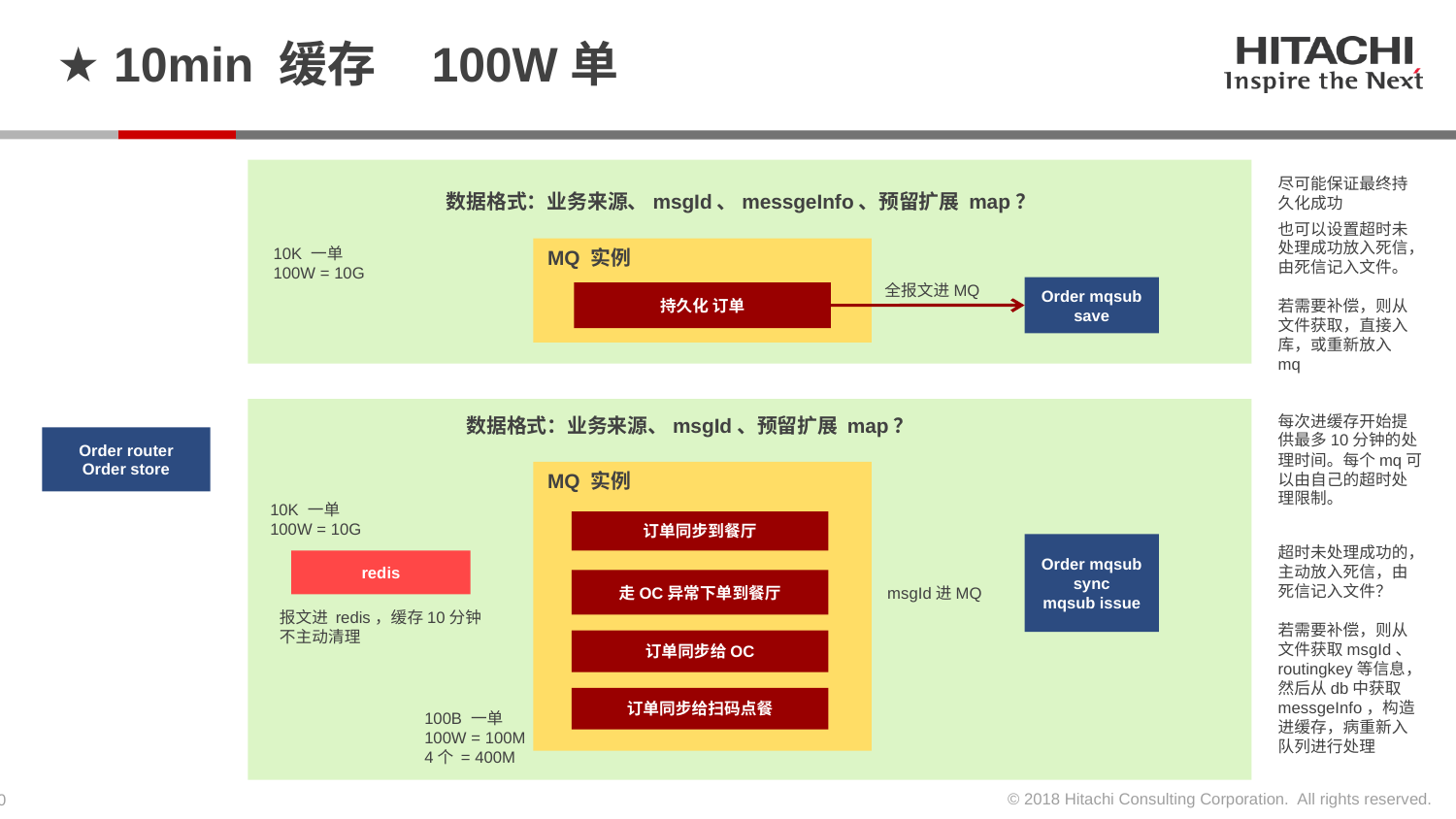

# ★ 10min 缓存    100W单

尽可能保证最终持久化成功
数据格式：业务来源、msgId、messgeInfo、预留扩展 map？
也可以设置超时未处理成功放入死信，由死信记入文件。

若需要补偿，则从文件获取，直接入库，或重新放入mq
10K 一单
100W = 10G
MQ 实例
全报文进MQ
Order mqsub save
持久化 订单

每次进缓存开始提供最多10分钟的处理时间。每个mq可以由自己的超时处理限制。
数据格式：业务来源、msgId、预留扩展 map？
Order router
Order store
MQ 实例
10K 一单
100W = 10G
订单同步到餐厅
超时未处理成功的，主动放入死信，由死信记入文件？

若需要补偿，则从文件获取msgId、routingkey等信息，然后从db中获取messgeInfo，构造进缓存，病重新入队列进行处理
Order mqsub sync
mqsub issue
redis
走OC异常下单到餐厅
msgId进MQ
报文进 redis，缓存10分钟
不主动清理
订单同步给OC
订单同步给扫码点餐
100B 一单
100W = 100M
4个 = 400M